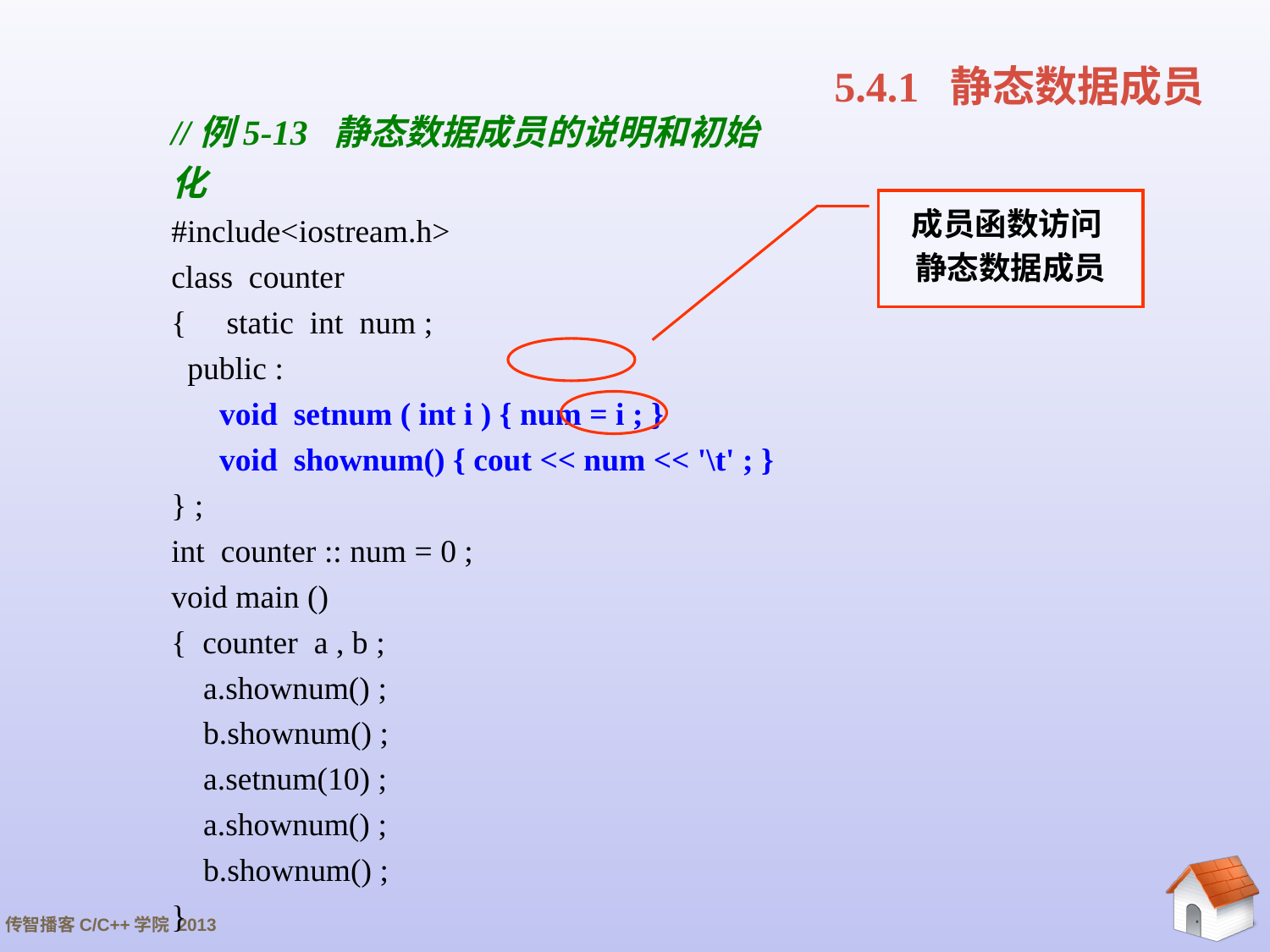

# 5.4.1  静态数据成员
//例5-13  静态数据成员的说明和初始化
#include<iostream.h>
class  counter
{     static  int  num ;
  public :
      void  setnum ( int i ) { num = i ; }
      void  shownum() { cout << num << '\t' ; }
} ;
int  counter :: num = 0 ;
void main ()
{  counter  a , b ;
    a.shownum() ;
    b.shownum() ;
    a.setnum(10) ;
    a.shownum() ;
    b.shownum() ;
}
成员函数访问
静态数据成员